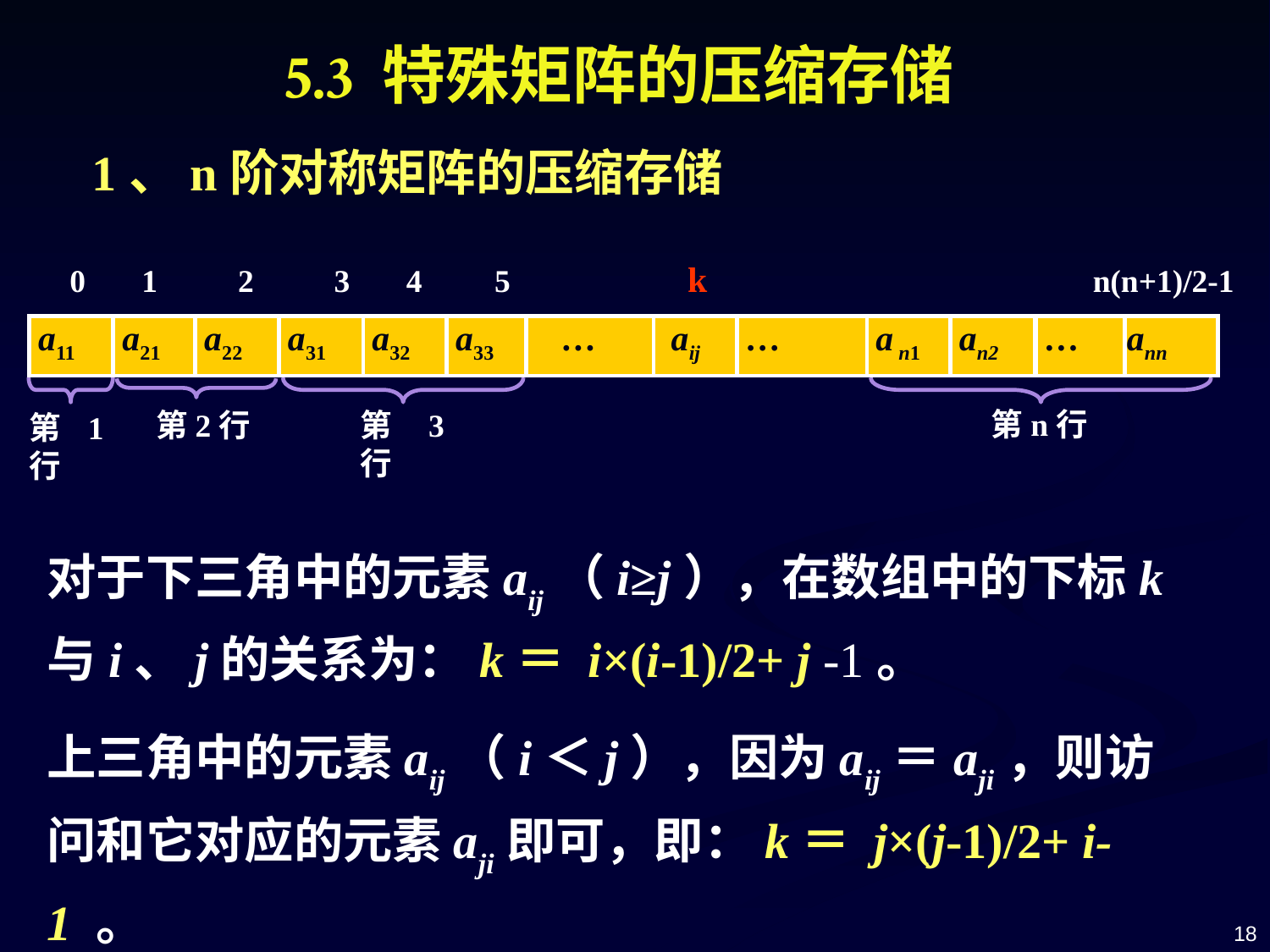

5.3 特殊矩阵的压缩存储
1、n阶对称矩阵的压缩存储

0       1          2          3       4         5                      k                                                n(n+1)/2-1

 a11
 a21
 a22
 a31
 a32
 a33
    …

  aij
 …

 a n1
 an2
 …
ann

第n行
第2行
第3行
第1行
对于下三角中的元素aij（i≥j），在数组中的下标k与i、j的关系为：k＝ i×(i-1)/2+ j -1。
上三角中的元素aij（i＜j），因为aij＝aji，则访问和它对应的元素aji即可，即：k＝ j×(j-1)/2+ i-1 。
18